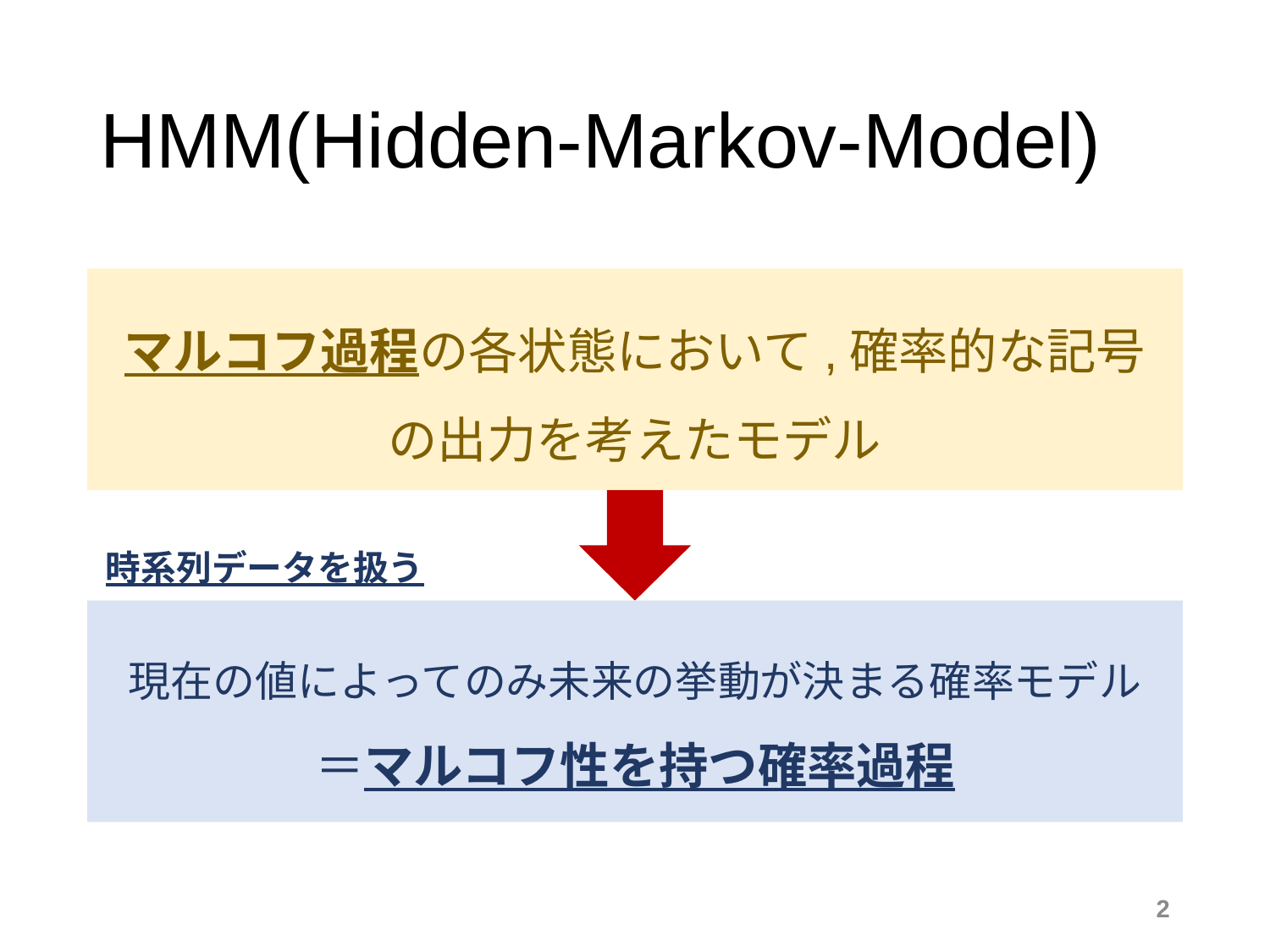

# HMM(Hidden-Markov-Model)
マルコフ過程の各状態において,確率的な記号
の出力を考えたモデル

時系列データを扱う
現在の値によってのみ未来の挙動が決まる確率モデル
＝マルコフ性を持つ確率過程
2